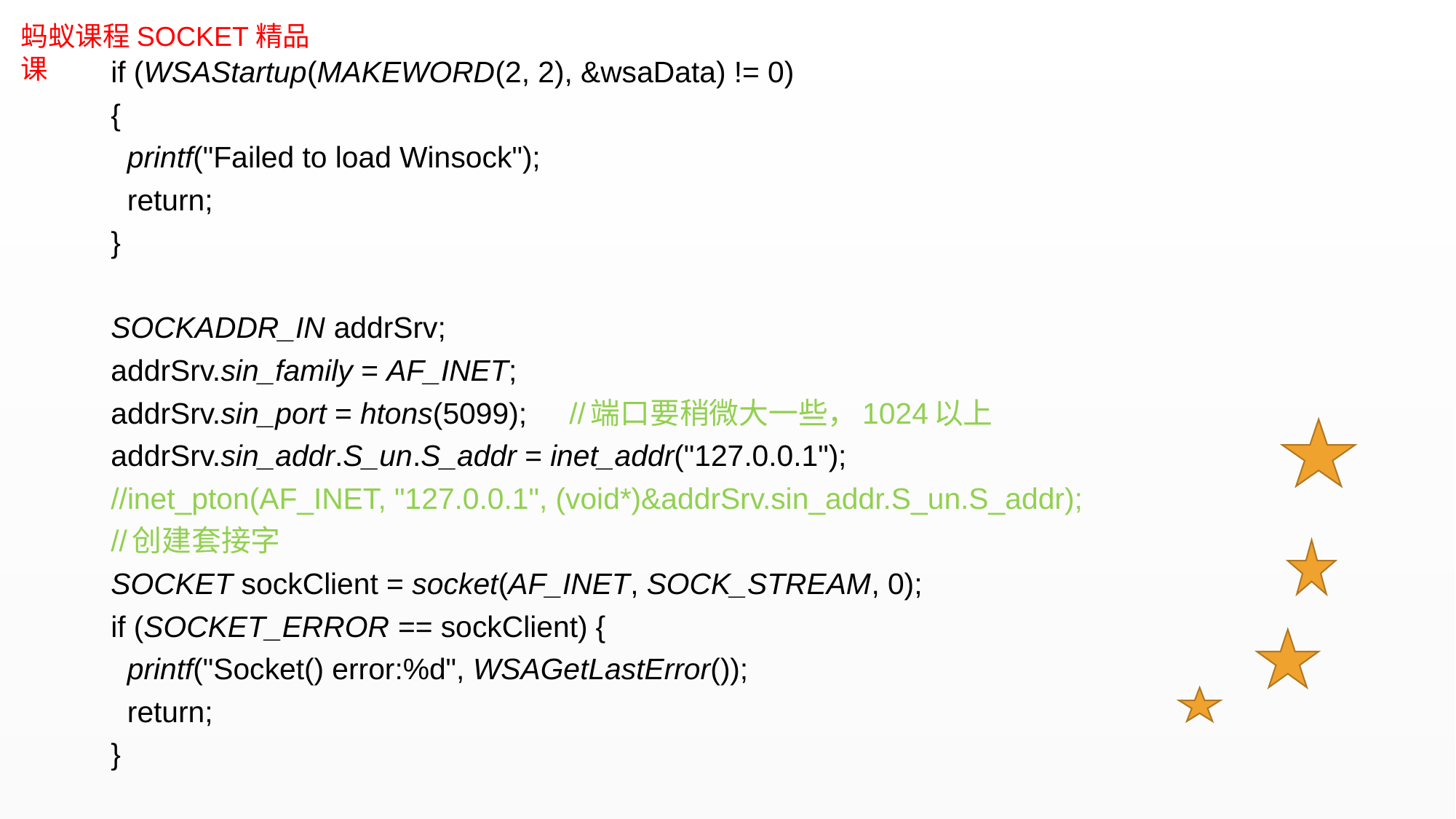

if (WSAStartup(MAKEWORD(2, 2), &wsaData) != 0)
{
  printf("Failed to load Winsock");
  return;
}

SOCKADDR_IN addrSrv;
addrSrv.sin_family = AF_INET;
addrSrv.sin_port = htons(5099);	//端口要稍微大一些，1024以上
addrSrv.sin_addr.S_un.S_addr = inet_addr("127.0.0.1");
//inet_pton(AF_INET, "127.0.0.1", (void*)&addrSrv.sin_addr.S_un.S_addr);
//创建套接字
SOCKET sockClient = socket(AF_INET, SOCK_STREAM, 0);
if (SOCKET_ERROR == sockClient) {
  printf("Socket() error:%d", WSAGetLastError());
  return;
}